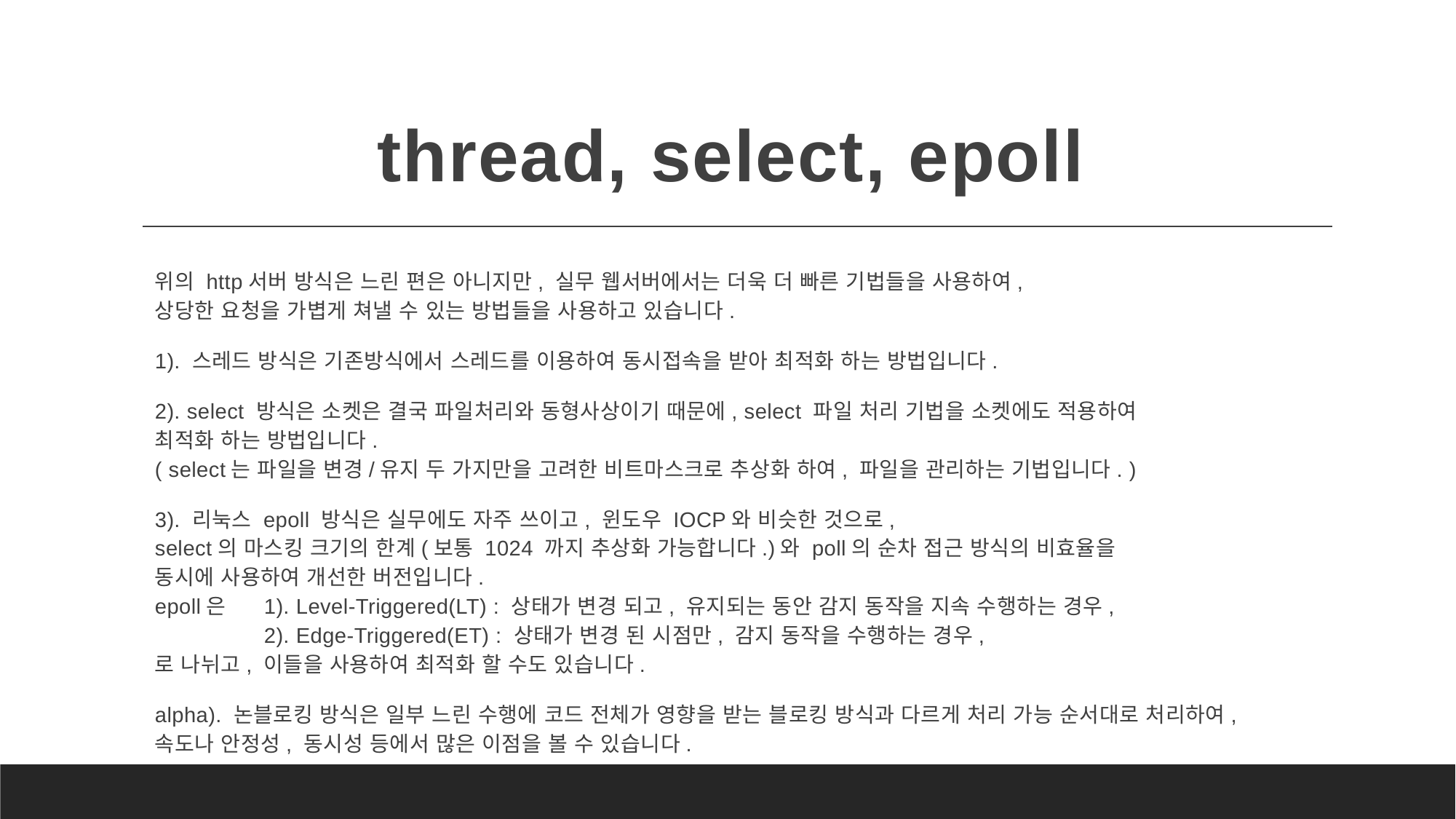

# thread, select, epoll
위의 http서버 방식은 느린 편은 아니지만, 실무 웹서버에서는 더욱 더 빠른 기법들을 사용하여,
상당한 요청을 가볍게 쳐낼 수 있는 방법들을 사용하고 있습니다.
1). 스레드 방식은 기존방식에서 스레드를 이용하여 동시접속을 받아 최적화 하는 방법입니다.
2). select 방식은 소켓은 결국 파일처리와 동형사상이기 때문에, select 파일 처리 기법을 소켓에도 적용하여
최적화 하는 방법입니다.
( select는 파일을 변경/유지 두 가지만을 고려한 비트마스크로 추상화 하여, 파일을 관리하는 기법입니다. )
3). 리눅스 epoll 방식은 실무에도 자주 쓰이고, 윈도우 IOCP와 비슷한 것으로,
select의 마스킹 크기의 한계(보통 1024 까지 추상화 가능합니다.)와 poll의 순차 접근 방식의 비효율을
동시에 사용하여 개선한 버전입니다.
epoll은	1). Level-Triggered(LT) : 상태가 변경 되고, 유지되는 동안 감지 동작을 지속 수행하는 경우,
	2). Edge-Triggered(ET) : 상태가 변경 된 시점만, 감지 동작을 수행하는 경우,
로 나뉘고, 이들을 사용하여 최적화 할 수도 있습니다.
alpha). 논블로킹 방식은 일부 느린 수행에 코드 전체가 영향을 받는 블로킹 방식과 다르게 처리 가능 순서대로 처리하여,
속도나 안정성, 동시성 등에서 많은 이점을 볼 수 있습니다.